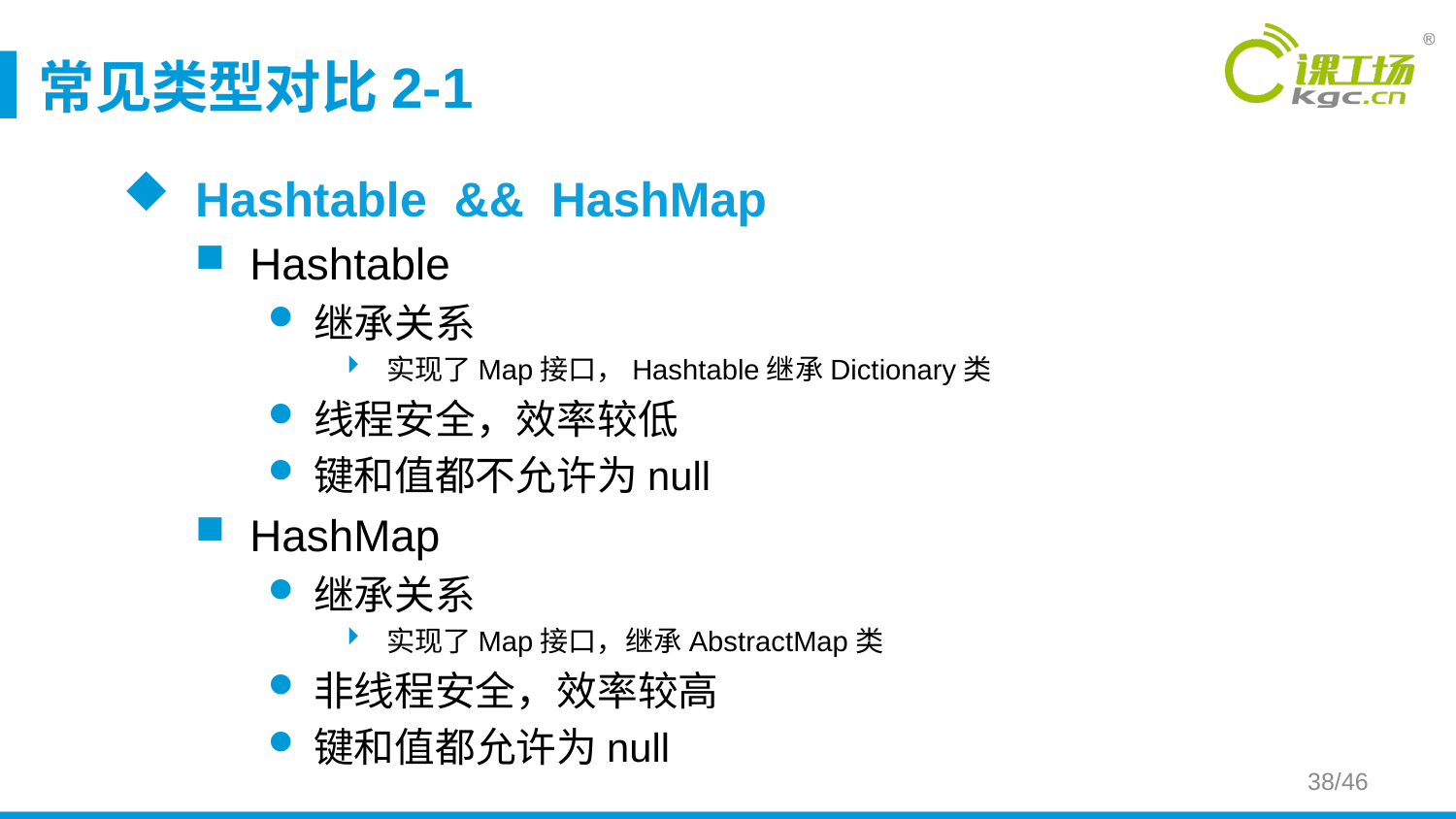

# 常见类型对比2-1
Hashtable  &&  HashMap
Hashtable
继承关系
实现了Map接口，Hashtable继承Dictionary类
线程安全，效率较低
键和值都不允许为null
HashMap
继承关系
实现了Map接口，继承AbstractMap类
非线程安全，效率较高
键和值都允许为null

38/46